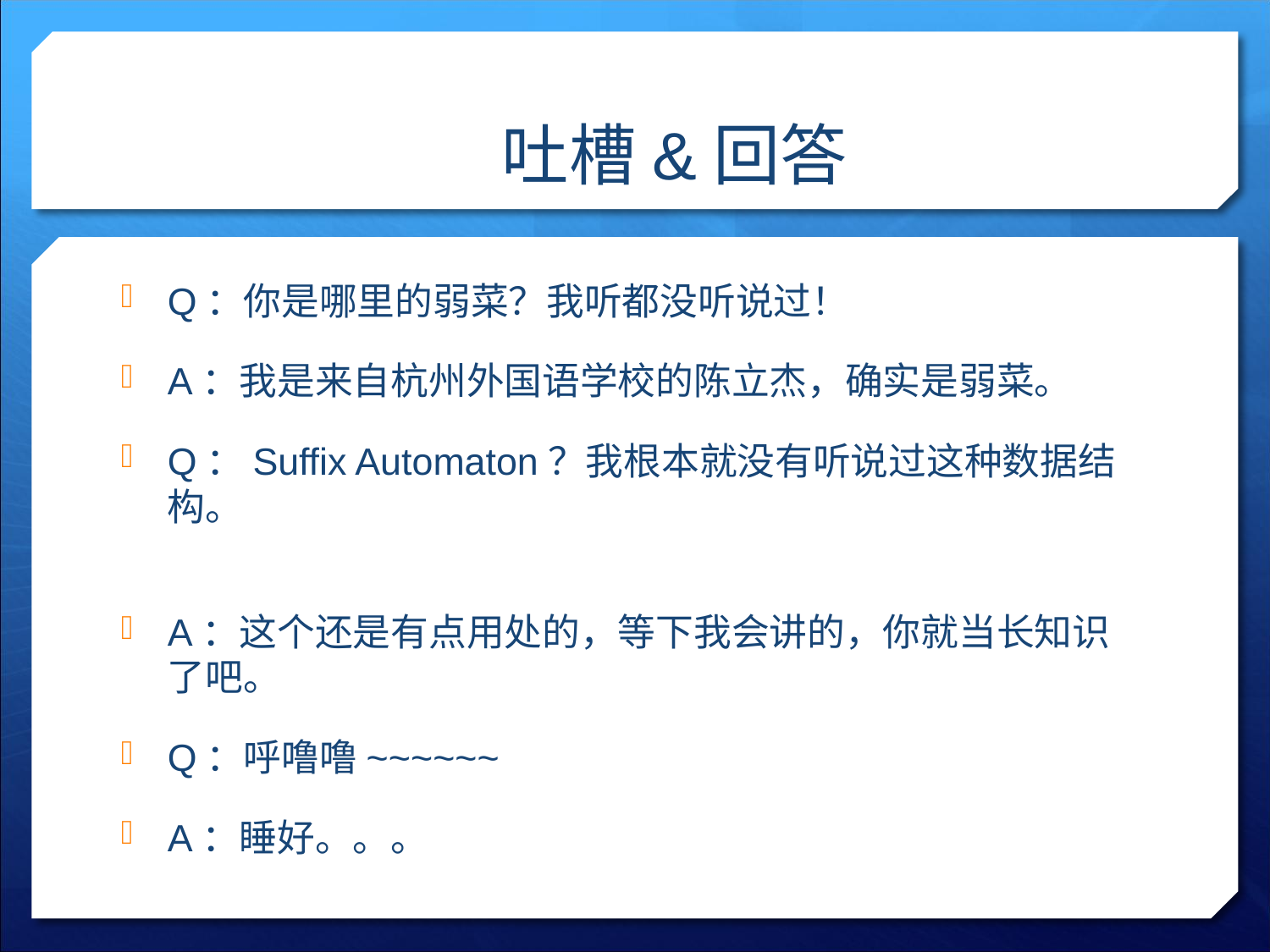

# 吐槽&回答
Q：你是哪里的弱菜？我听都没听说过！
A：我是来自杭州外国语学校的陈立杰，确实是弱菜。
Q：Suffix Automaton？我根本就没有听说过这种数据结构。
A：这个还是有点用处的，等下我会讲的，你就当长知识了吧。
Q：呼噜噜~~~~~~
A：睡好。。。